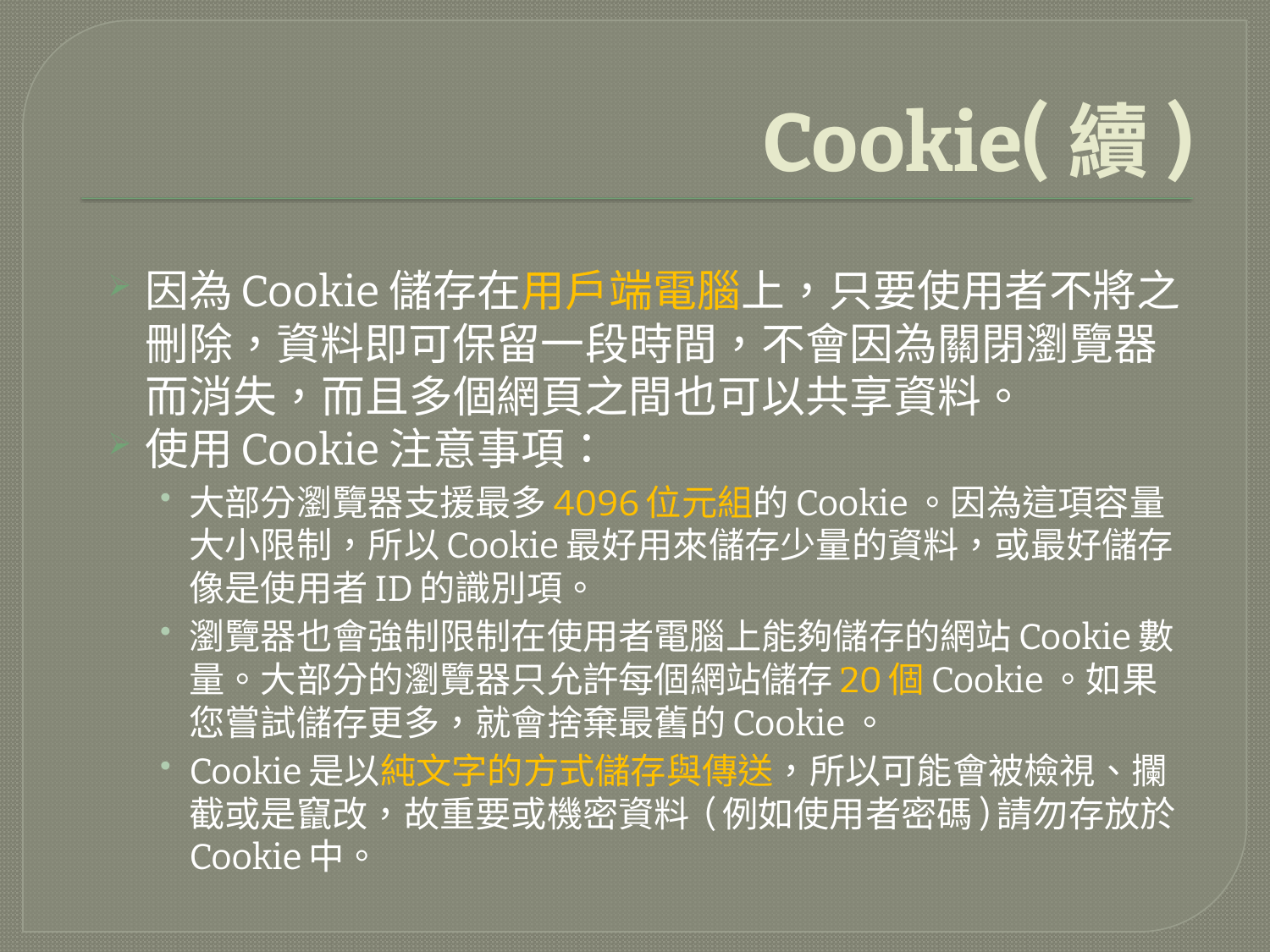

# Cookie(續)
因為Cookie儲存在用戶端電腦上，只要使用者不將之刪除，資料即可保留一段時間，不會因為關閉瀏覽器而消失，而且多個網頁之間也可以共享資料。
使用Cookie注意事項：
大部分瀏覽器支援最多4096位元組的Cookie。因為這項容量大小限制，所以Cookie最好用來儲存少量的資料，或最好儲存像是使用者ID的識別項。
瀏覽器也會強制限制在使用者電腦上能夠儲存的網站Cookie數量。大部分的瀏覽器只允許每個網站儲存20個Cookie。如果您嘗試儲存更多，就會捨棄最舊的Cookie。
Cookie是以純文字的方式儲存與傳送，所以可能會被檢視、攔截或是竄改，故重要或機密資料 (例如使用者密碼)請勿存放於 Cookie中。